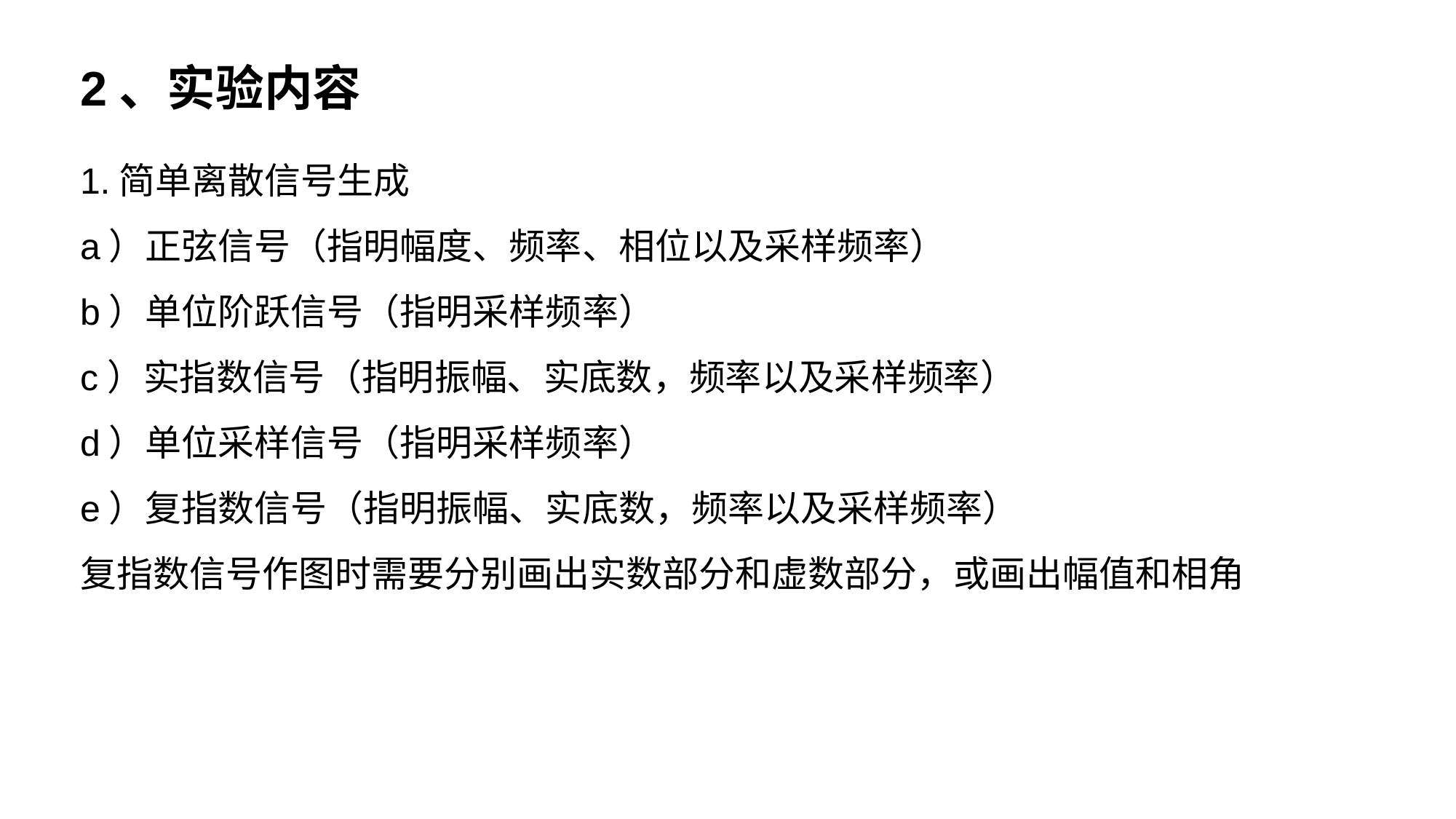

2、实验内容
1.简单离散信号生成
a）正弦信号（指明幅度、频率、相位以及采样频率）
b）单位阶跃信号（指明采样频率）
c）实指数信号（指明振幅、实底数，频率以及采样频率）
d）单位采样信号（指明采样频率）
e）复指数信号（指明振幅、实底数，频率以及采样频率）
复指数信号作图时需要分别画出实数部分和虚数部分，或画出幅值和相角